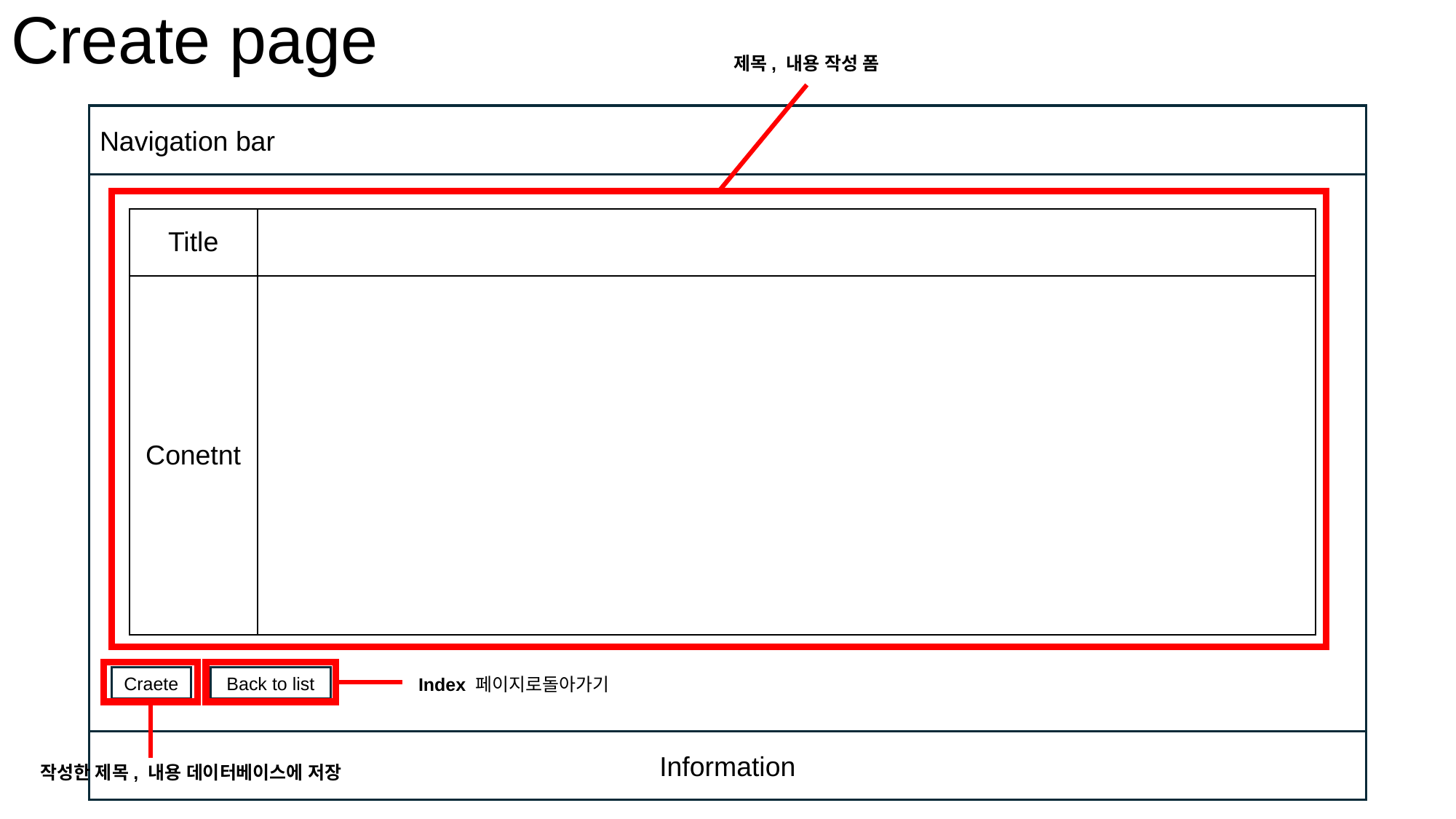

# Create page
제목, 내용 작성 폼

Navigation bar

| Title |  |
| --- | --- |
| Conetnt |  |

Craete
Back to list
Index 페이지로돌아가기
Information
작성한 제목, 내용 데이터베이스에 저장